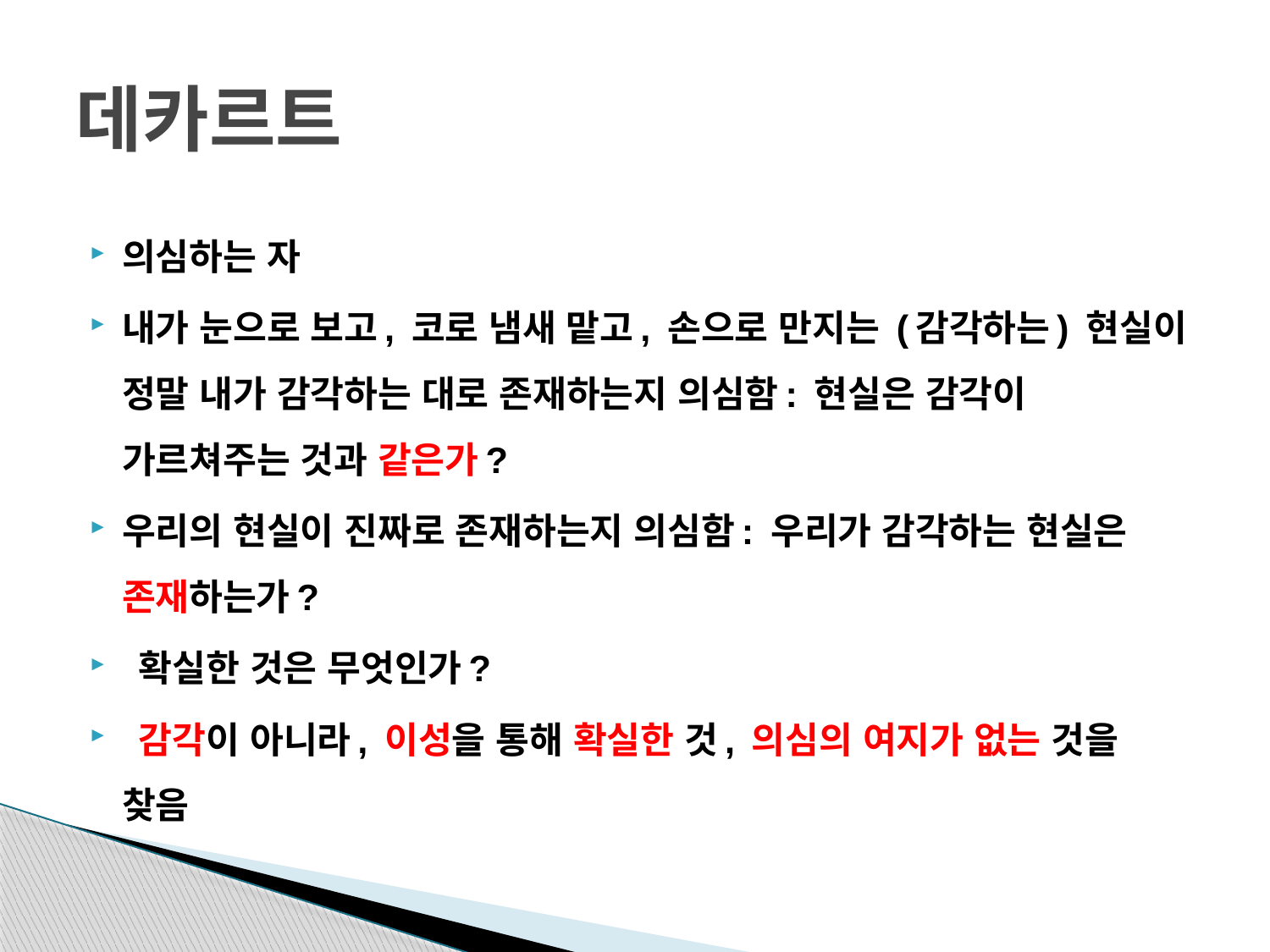

# 데카르트
의심하는 자
내가 눈으로 보고, 코로 냄새 맡고, 손으로 만지는 (감각하는) 현실이 정말 내가 감각하는 대로 존재하는지 의심함: 현실은 감각이 가르쳐주는 것과 같은가?
우리의 현실이 진짜로 존재하는지 의심함: 우리가 감각하는 현실은 존재하는가?
 확실한 것은 무엇인가?
 감각이 아니라, 이성을 통해 확실한 것, 의심의 여지가 없는 것을 찾음